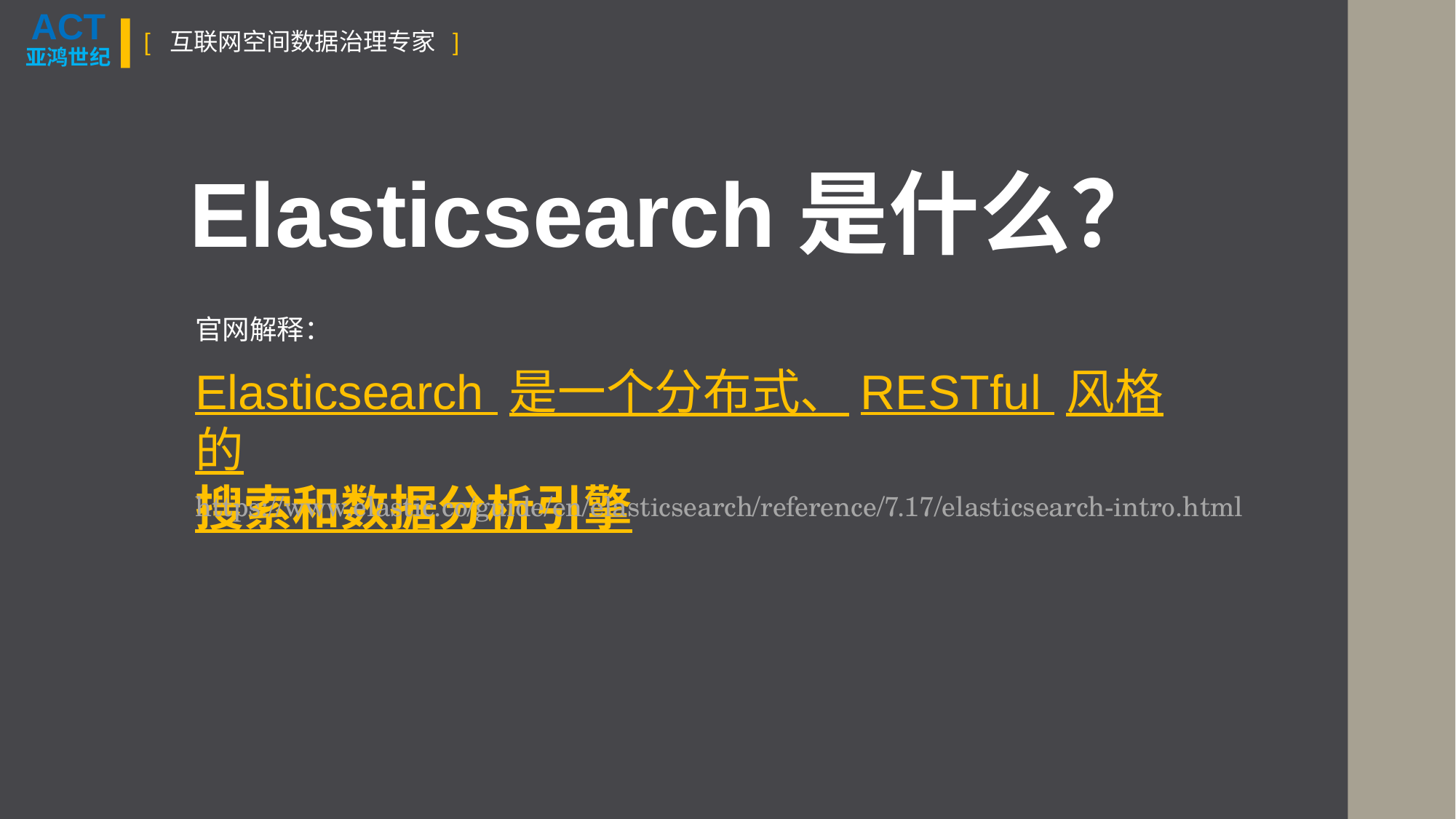

Elasticsearch是什么？
官网解释：
​Elasticsearch 是一个分布式、RESTful 风格的
搜索和数据分析引擎
https://www.elastic.co/guide/en/elasticsearch/reference/7.17/elasticsearch-intro.html